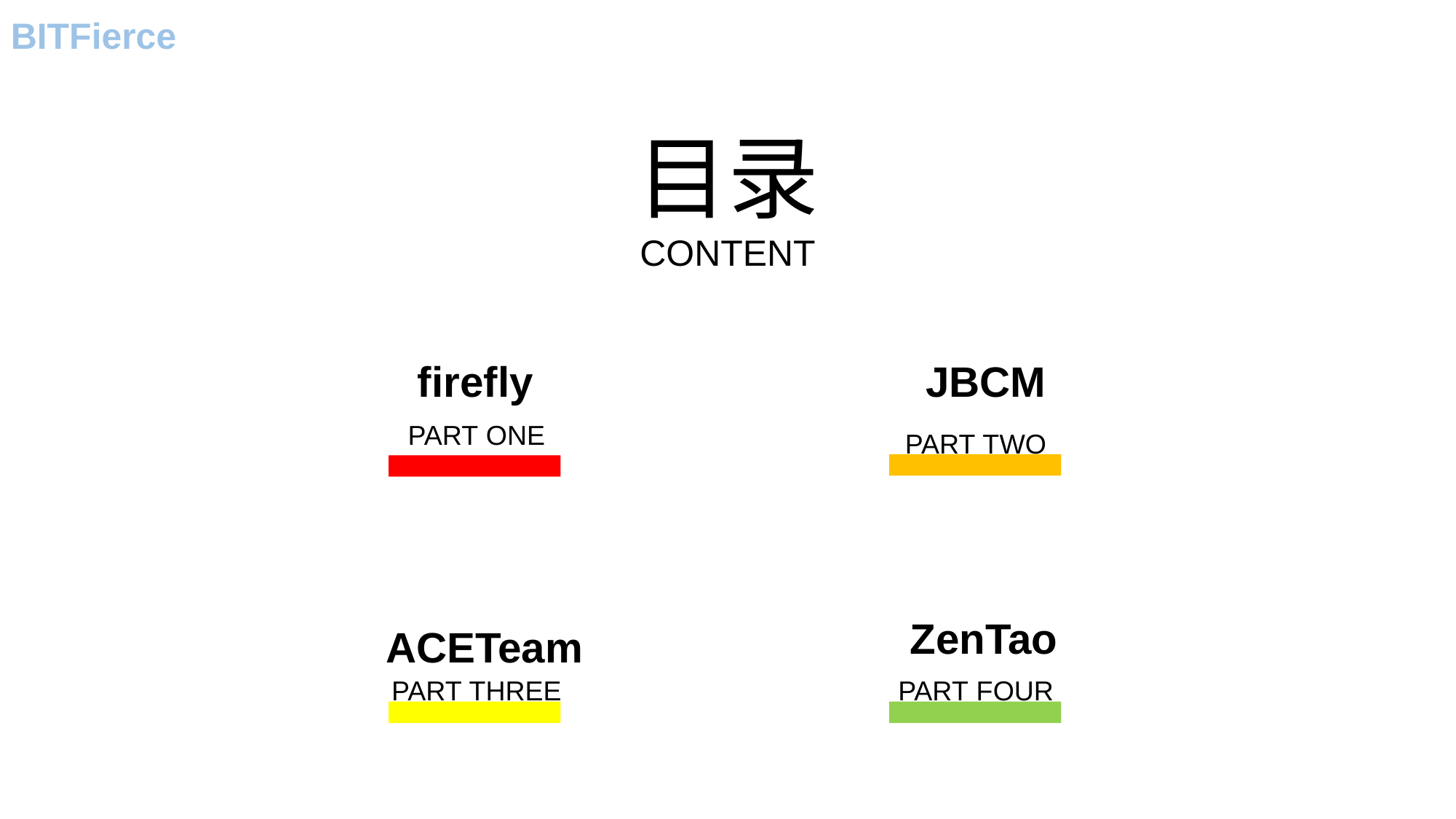

BITFierce
目录
CONTENT
firefly
JBCM
PART ONE
PART TWO

ZenTao
ACETeam
PART THREE
PART FOUR